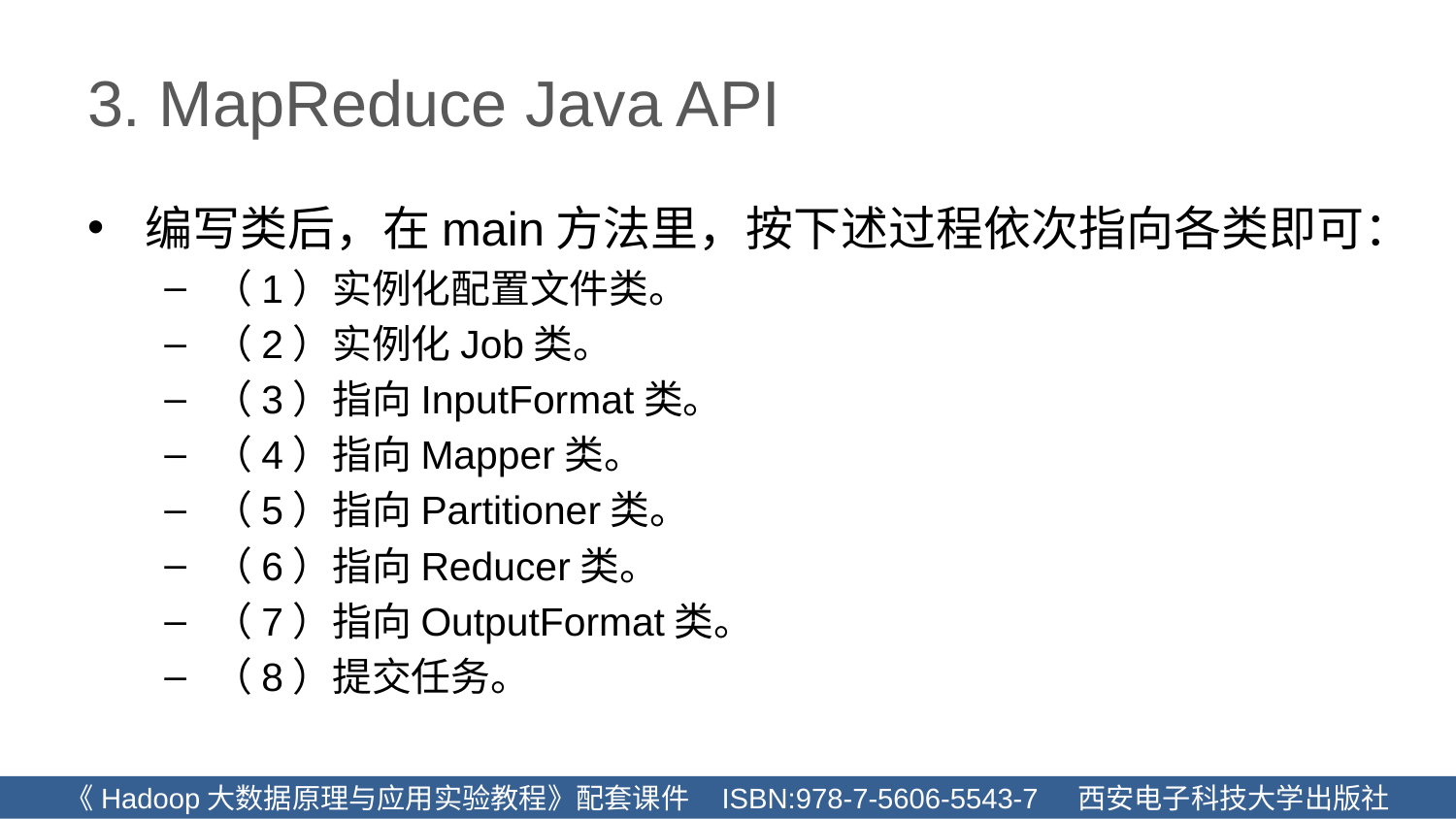

# 3. MapReduce Java API
编写类后，在main方法里，按下述过程依次指向各类即可：
（1）实例化配置文件类。
（2）实例化Job类。
（3）指向InputFormat类。
（4）指向Mapper类。
（5）指向Partitioner类。
（6）指向Reducer类。
（7）指向OutputFormat类。
（8）提交任务。